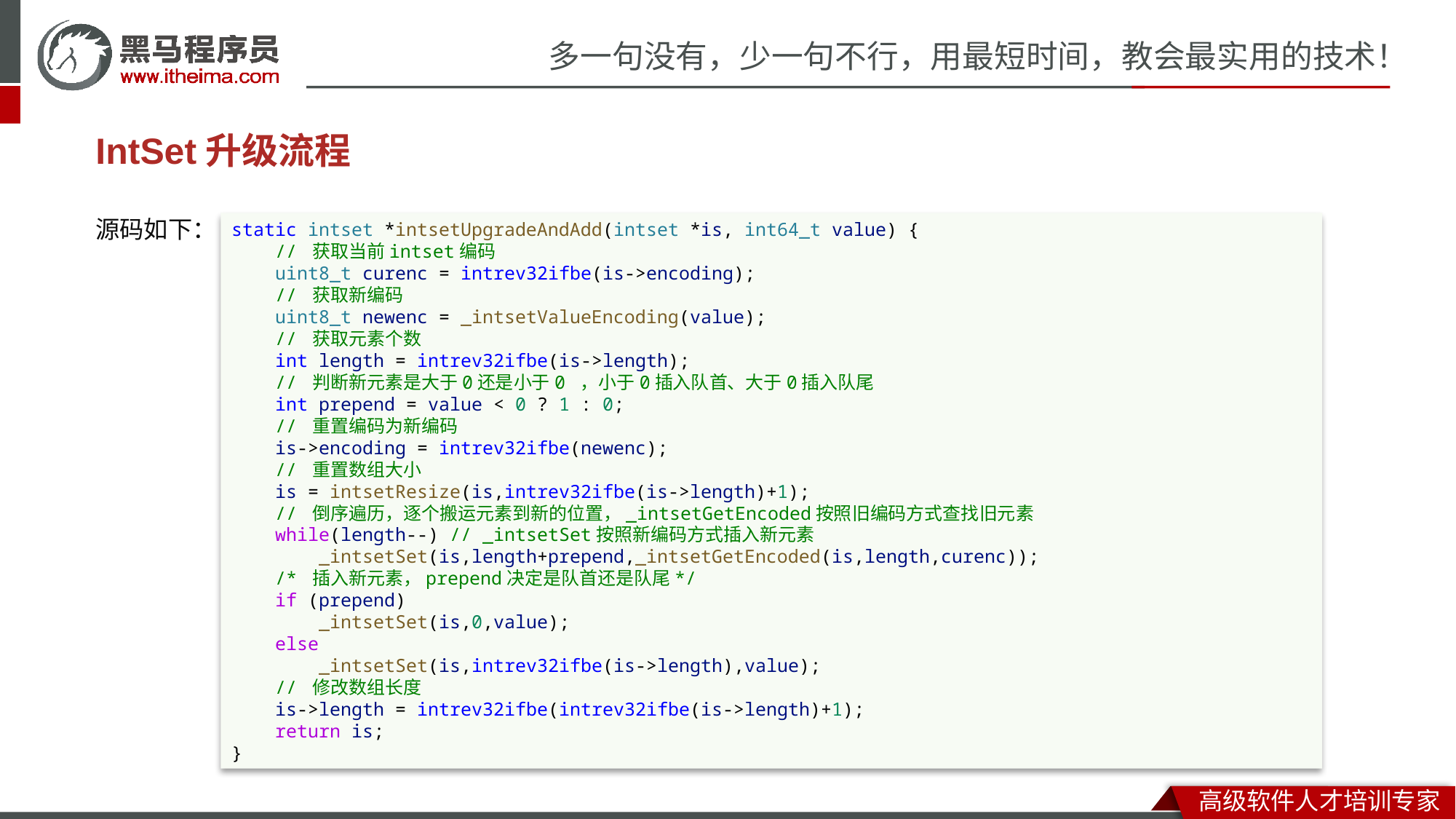

# IntSet升级流程
源码如下：
static intset *intsetUpgradeAndAdd(intset *is, int64_t value) {
    // 获取当前intset编码
    uint8_t curenc = intrev32ifbe(is->encoding);
    // 获取新编码
    uint8_t newenc = _intsetValueEncoding(value);
    // 获取元素个数
    int length = intrev32ifbe(is->length);
    // 判断新元素是大于0还是小于0 ，小于0插入队首、大于0插入队尾
    int prepend = value < 0 ? 1 : 0;
    // 重置编码为新编码
    is->encoding = intrev32ifbe(newenc);
    // 重置数组大小
    is = intsetResize(is,intrev32ifbe(is->length)+1);
    // 倒序遍历，逐个搬运元素到新的位置，_intsetGetEncoded按照旧编码方式查找旧元素
    while(length--) // _intsetSet按照新编码方式插入新元素
        _intsetSet(is,length+prepend,_intsetGetEncoded(is,length,curenc));
    /* 插入新元素，prepend决定是队首还是队尾*/
    if (prepend)
        _intsetSet(is,0,value);
    else
        _intsetSet(is,intrev32ifbe(is->length),value);
    // 修改数组长度
    is->length = intrev32ifbe(intrev32ifbe(is->length)+1);
    return is;
}